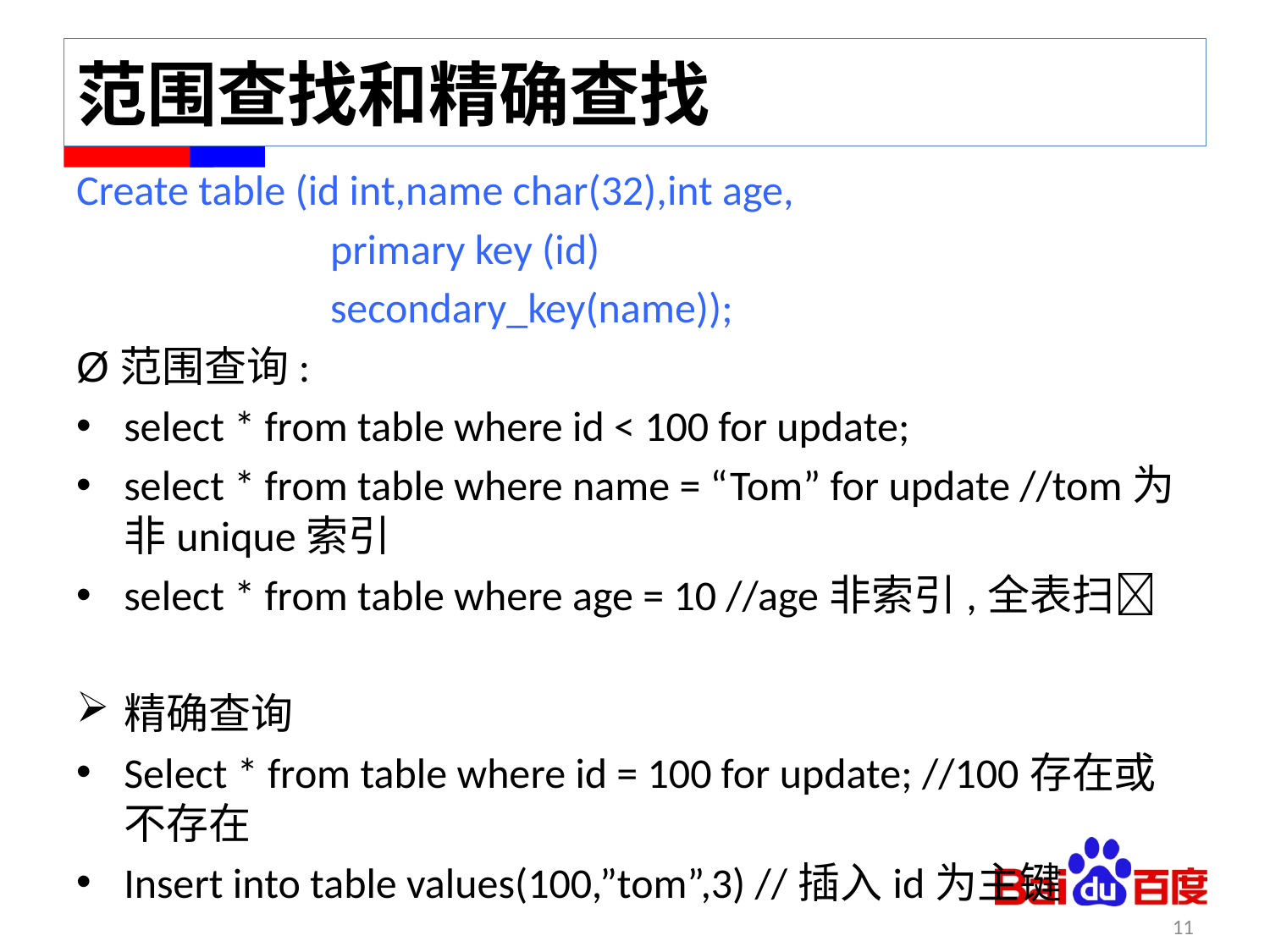

# 范围查找和精确查找
Create table (id int,name char(32),int age,
		primary key (id)
		secondary_key(name));
Ø范围查询:
select * from table where id < 100 for update;
select * from table where name = “Tom” for update //tom为非unique索引
select * from table where age = 10 //age非索引,全表扫􏰀

精确查询
Select * from table where id = 100 for update; //100存在或不存在
Insert into table values(100,”tom”,3) //插入id为主键

11